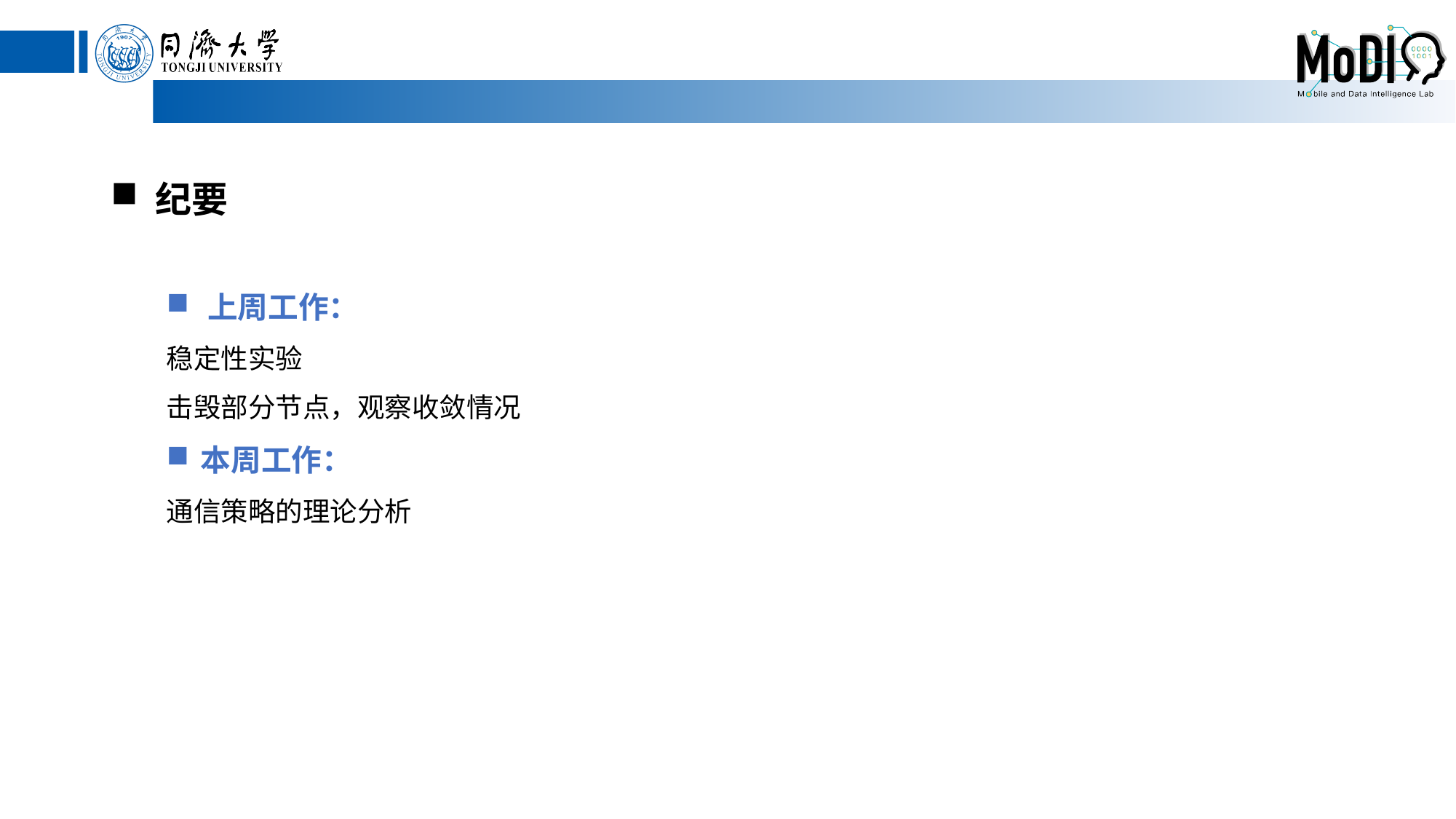

纪要
上周工作：
稳定性实验
击毁部分节点，观察收敛情况
本周工作：
通信策略的理论分析